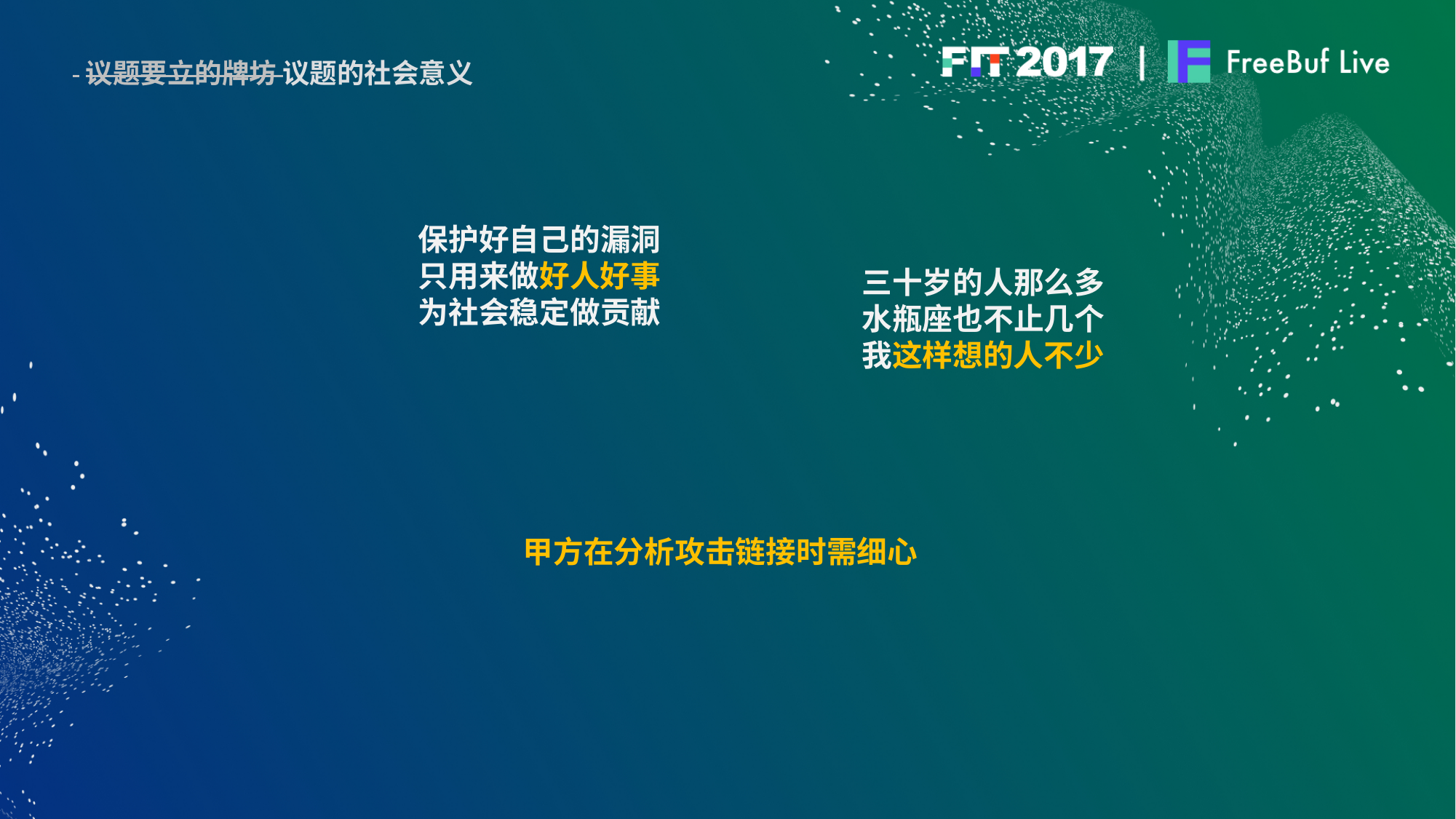

议题要立的牌坊 议题的社会意义
保护好自己的漏洞
只用来做好人好事
为社会稳定做贡献
三十岁的人那么多
水瓶座也不止几个
我这样想的人不少

甲方在分析攻击链接时需细心